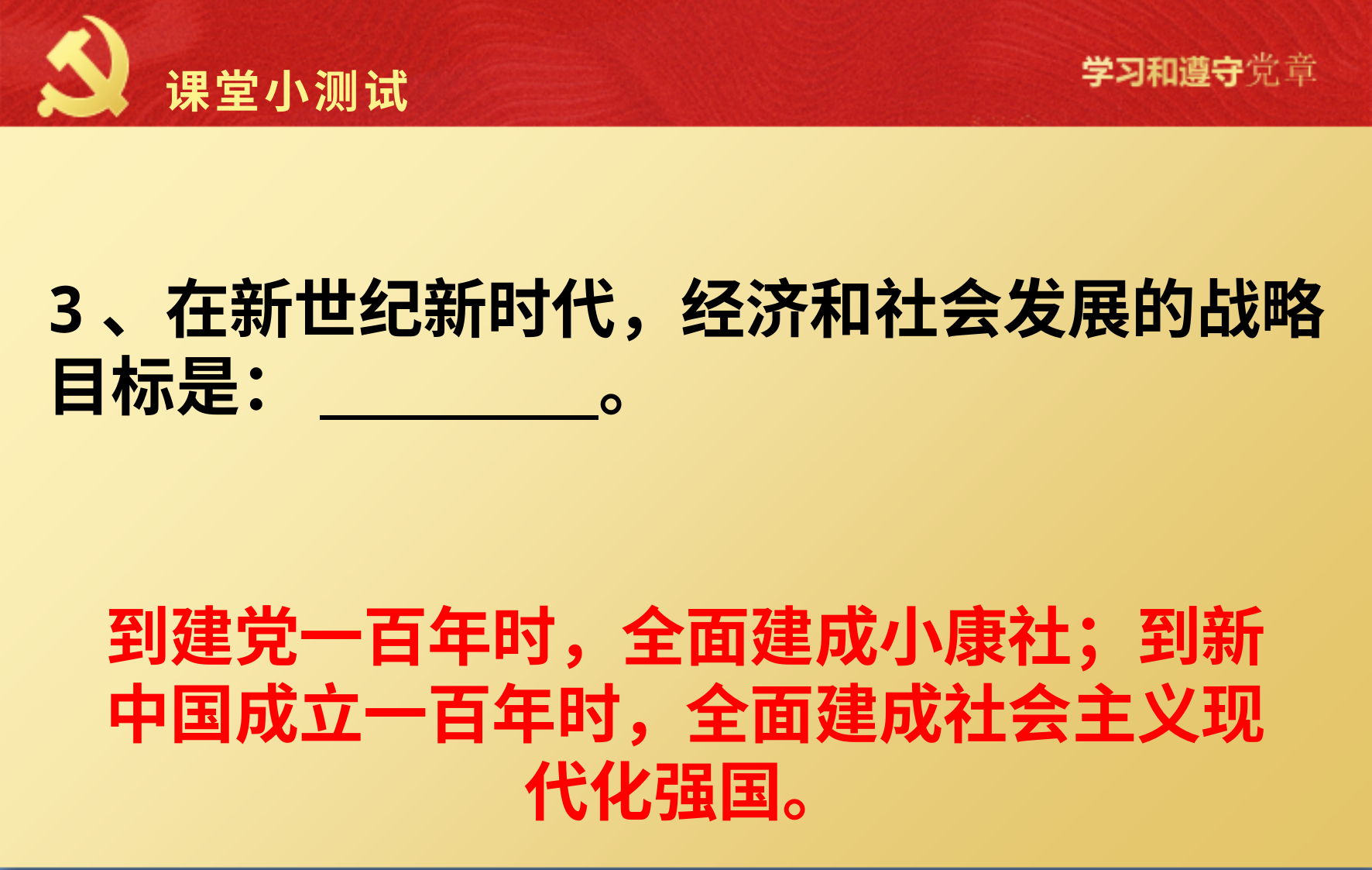

课堂小测试
3、在新世纪新时代，经济和社会发展的战略目标是：                    。
到建党一百年时，全面建成小康社；到新中国成立一百年时，全面建成社会主义现代化强国。